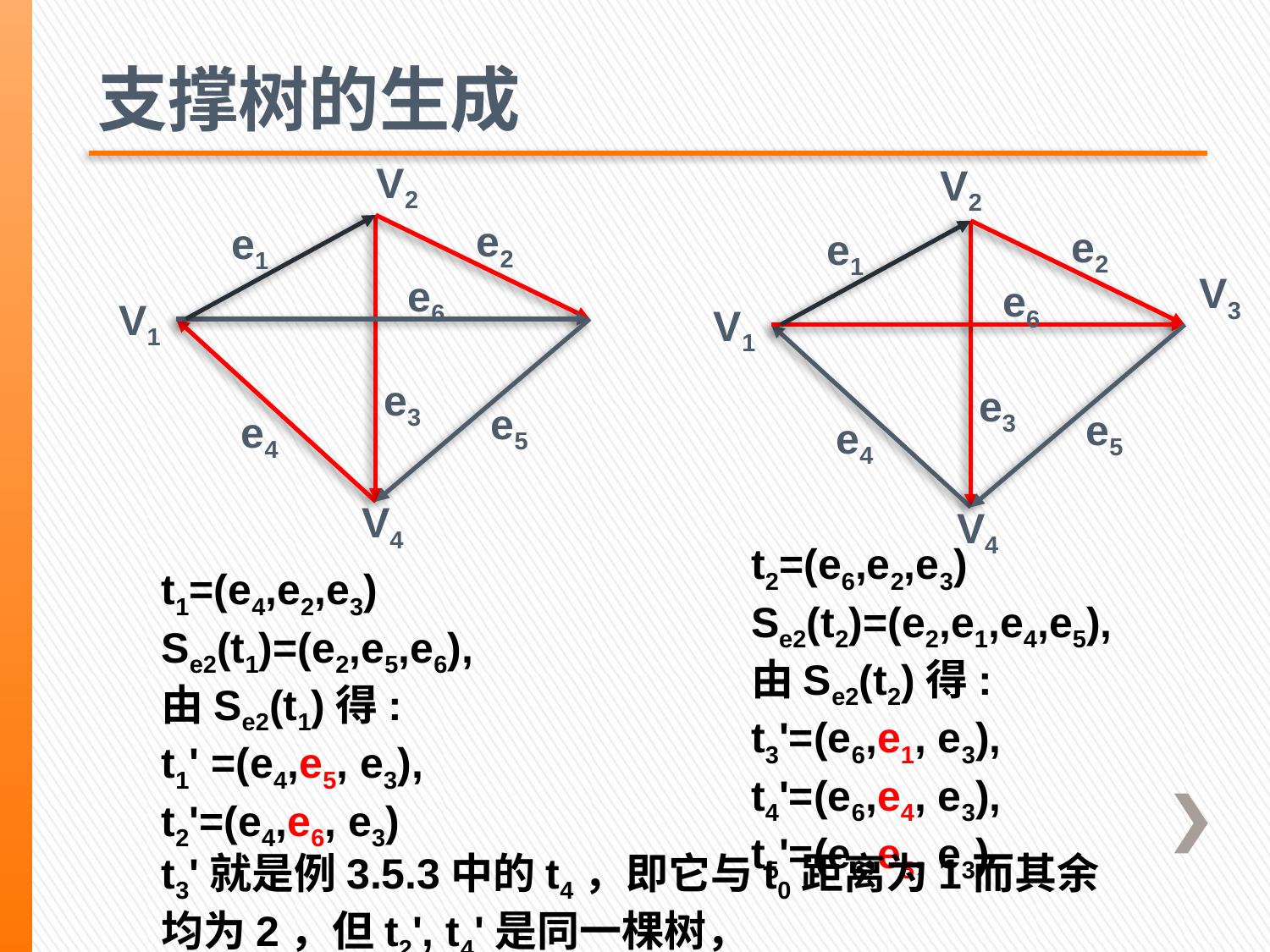

# 支撑树的生成
V2
V2
e2
e1
e2
e1
V3
e6
e6
V1
V1
e3
e3
e5
e5
e4
e4
V4
V4

t1=(e4,e2,e3)
Se2(t1)=(e2,e5,e6),
由Se2(t1)得:
t1' =(e4,e5, e3),
t2'=(e4,e6, e3)
t2=(e6,e2,e3)
Se2(t2)=(e2,e1,e4,e5),
由Se2(t2)得:
t3'=(e6,e1, e3),
t4'=(e6,e4, e3),
t5'=(e6,e5, e3)
t3'就是例3.5.3中的t4，即它与t0距离为1而其余均为2，但t2', t4'是同一棵树，